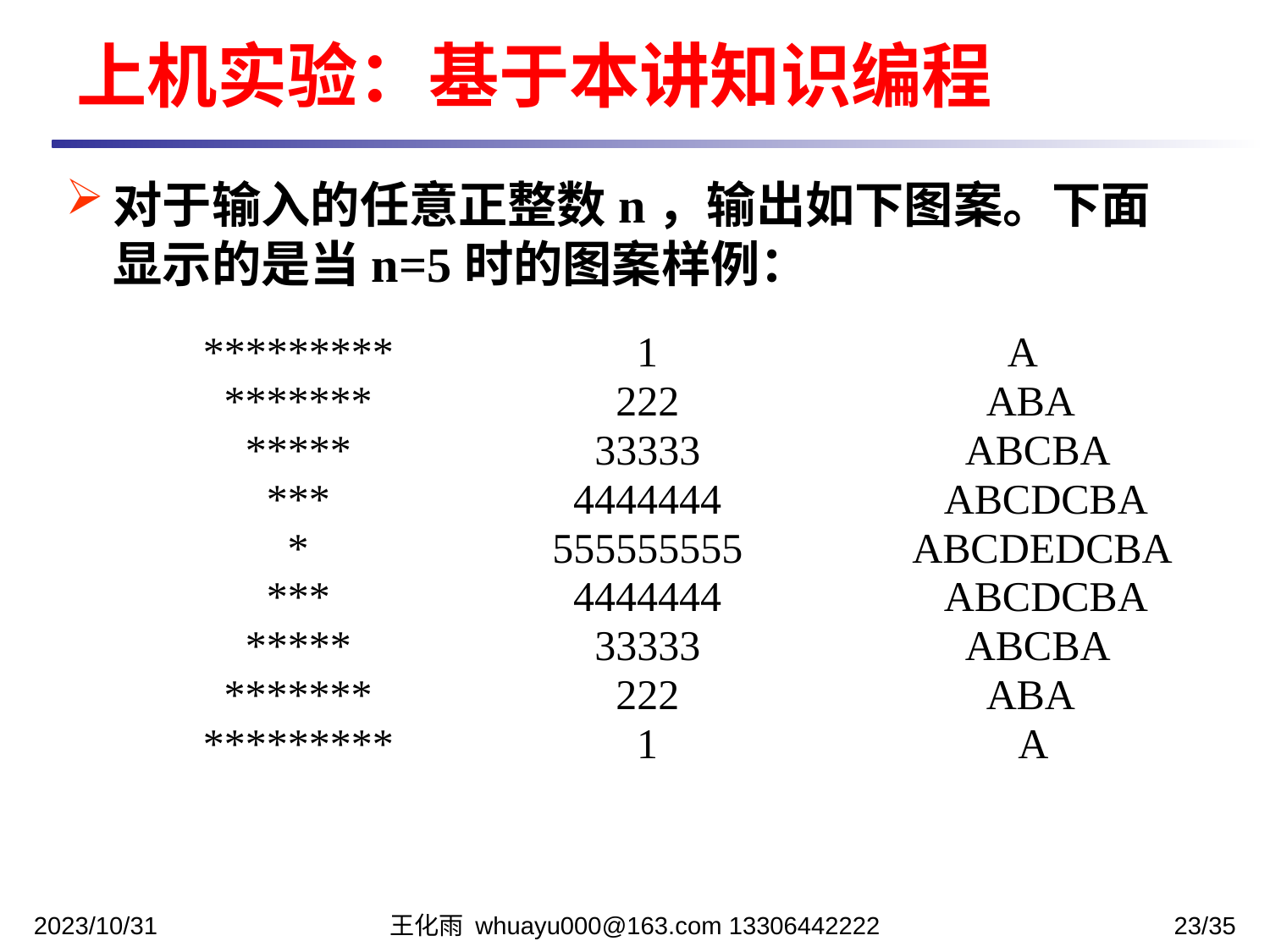

上机实验：基于本讲知识编程
对于输入的任意正整数n，输出如下图案。下面显示的是当n=5时的图案样例：
*********
  *******
    *****
      ***
        *
      ***
    *****
  *******
*********

        1
      222
    33333
  4444444
555555555
  4444444
    33333
      222
        1
         A
       ABA
     ABCBA
   ABCDCBA
ABCDEDCBA
   ABCDCBA
     ABCBA
       ABA
          A
2023/10/31
王化雨 whuayu000@163.com 13306442222
23/35